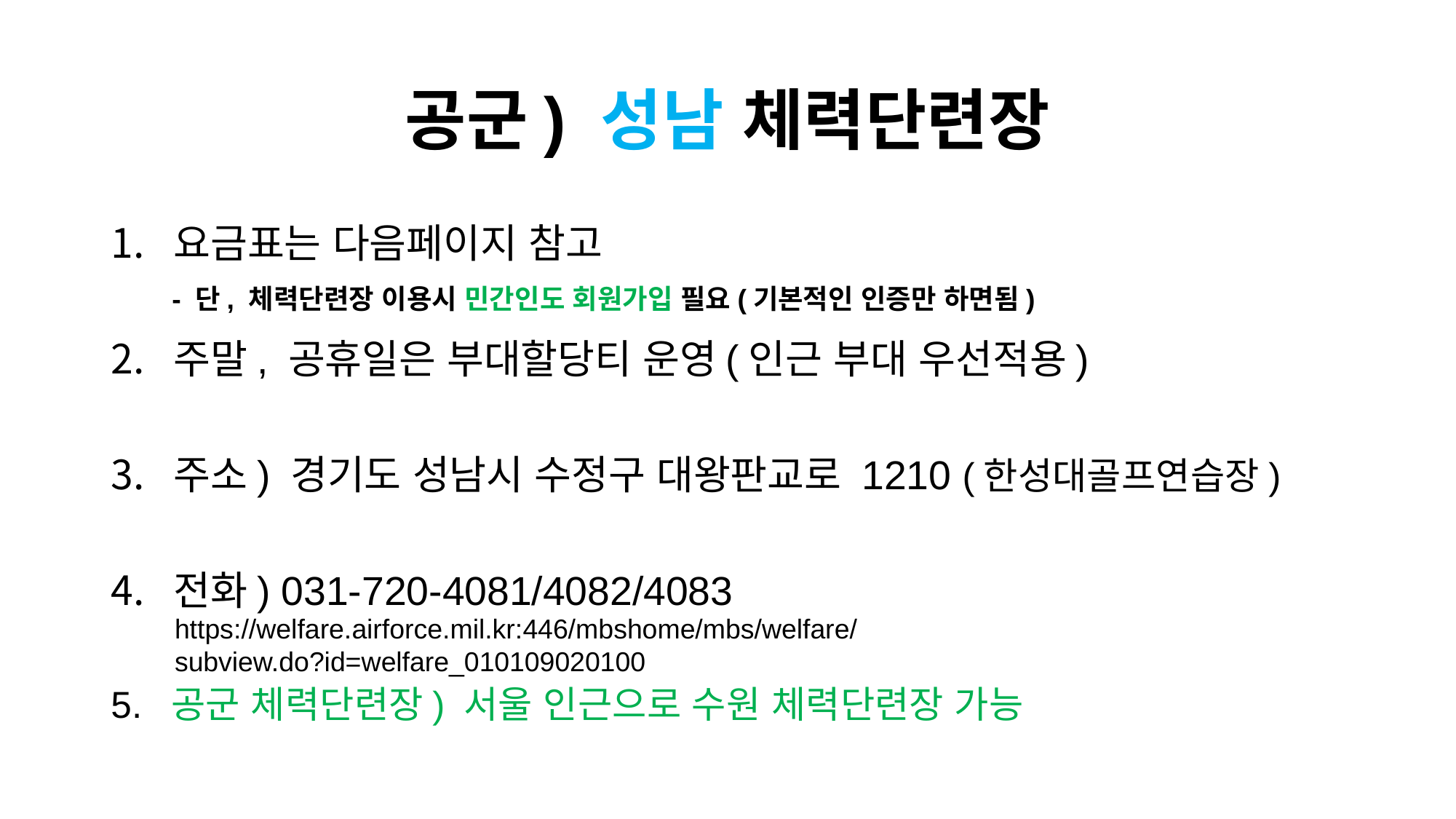

# 공군) 성남 체력단련장
요금표는 다음페이지 참고

주말, 공휴일은 부대할당티 운영(인근 부대 우선적용)

주소) 경기도 성남시 수정구 대왕판교로 1210 (한성대골프연습장)

전화) 031-720-4081/4082/4083

5.  공군 체력단련장) 서울 인근으로 수원 체력단련장 가능
- 단, 체력단련장 이용시 민간인도 회원가입 필요(기본적인 인증만 하면됨)
https://welfare.airforce.mil.kr:446/mbshome/mbs/welfare/subview.do?id=welfare_010109020100